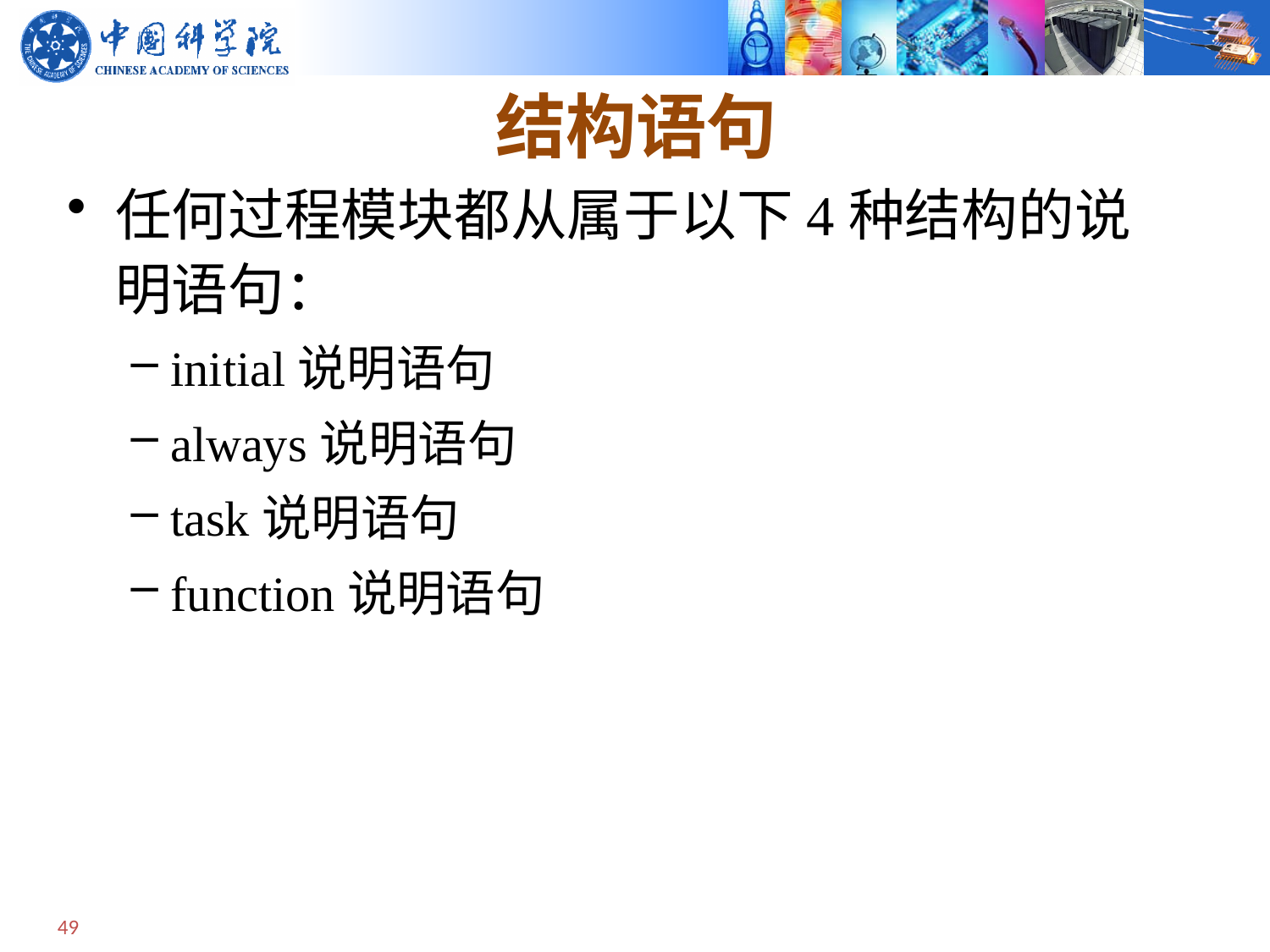

# 结构语句
任何过程模块都从属于以下4种结构的说明语句：
initial说明语句
always说明语句
task说明语句
function说明语句